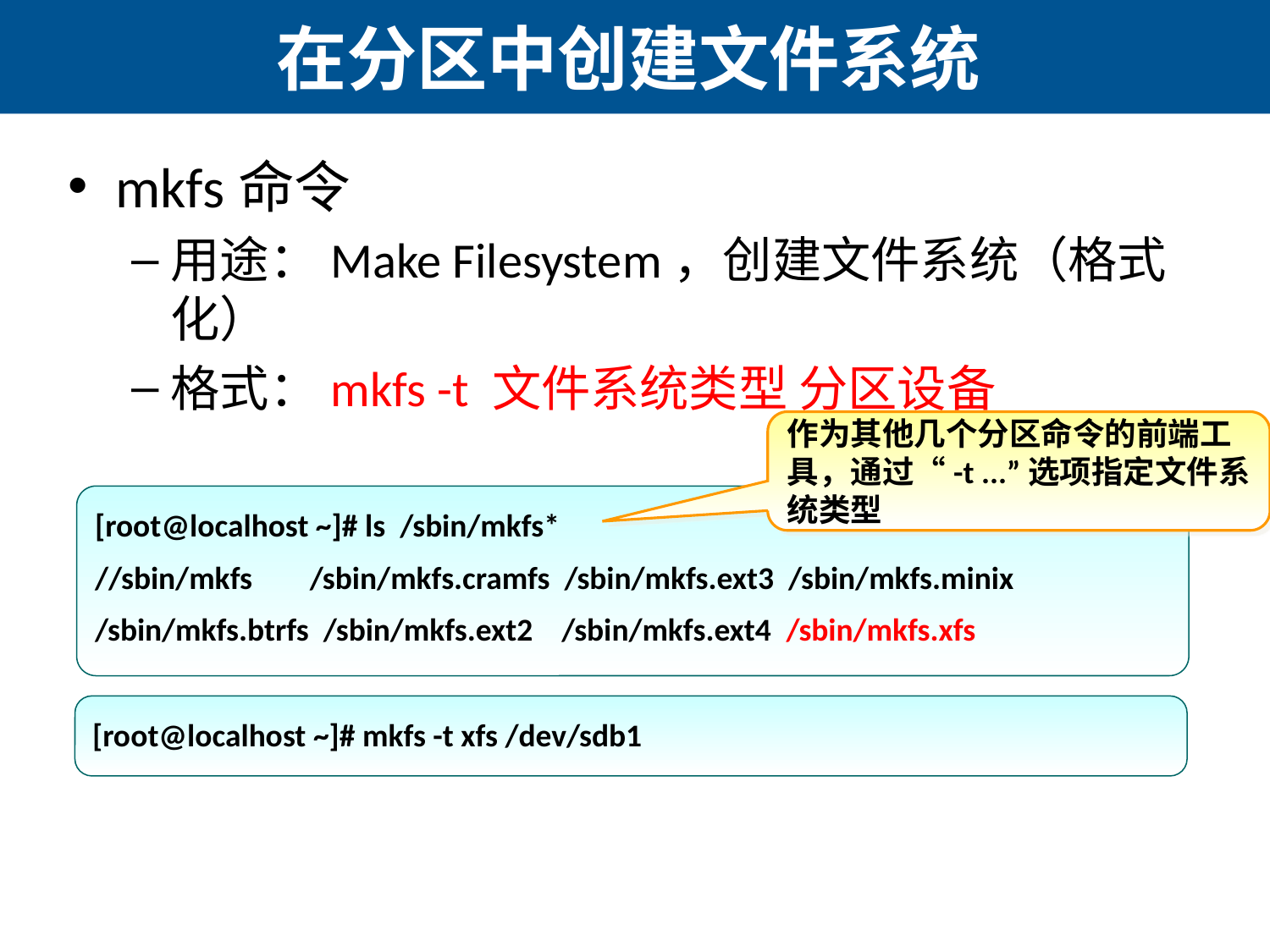

# 在分区中创建文件系统
mkfs命令
用途：Make Filesystem，创建文件系统（格式化）
格式：mkfs -t 文件系统类型 分区设备
作为其他几个分区命令的前端工具，通过“-t ...”选项指定文件系统类型
[root@localhost ~]# ls  /sbin/mkfs*
//sbin/mkfs        /sbin/mkfs.cramfs  /sbin/mkfs.ext3  /sbin/mkfs.minix
/sbin/mkfs.btrfs  /sbin/mkfs.ext2    /sbin/mkfs.ext4  /sbin/mkfs.xfs
[root@localhost ~]# mkfs -t xfs /dev/sdb1